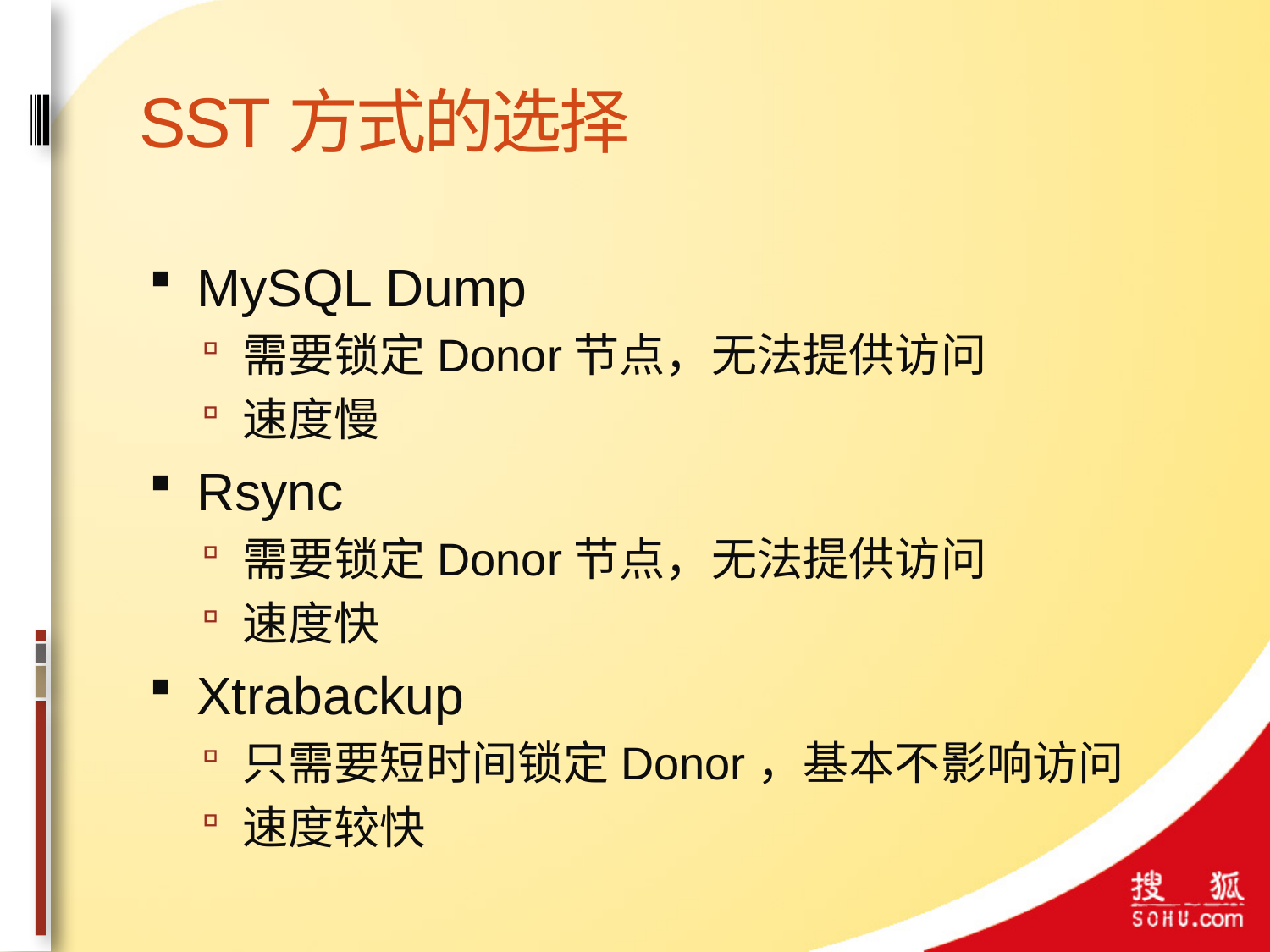

# SST方式的选择
MySQL Dump
需要锁定Donor节点，无法提供访问
速度慢
Rsync
需要锁定Donor节点，无法提供访问
速度快
Xtrabackup
只需要短时间锁定Donor，基本不影响访问
速度较快